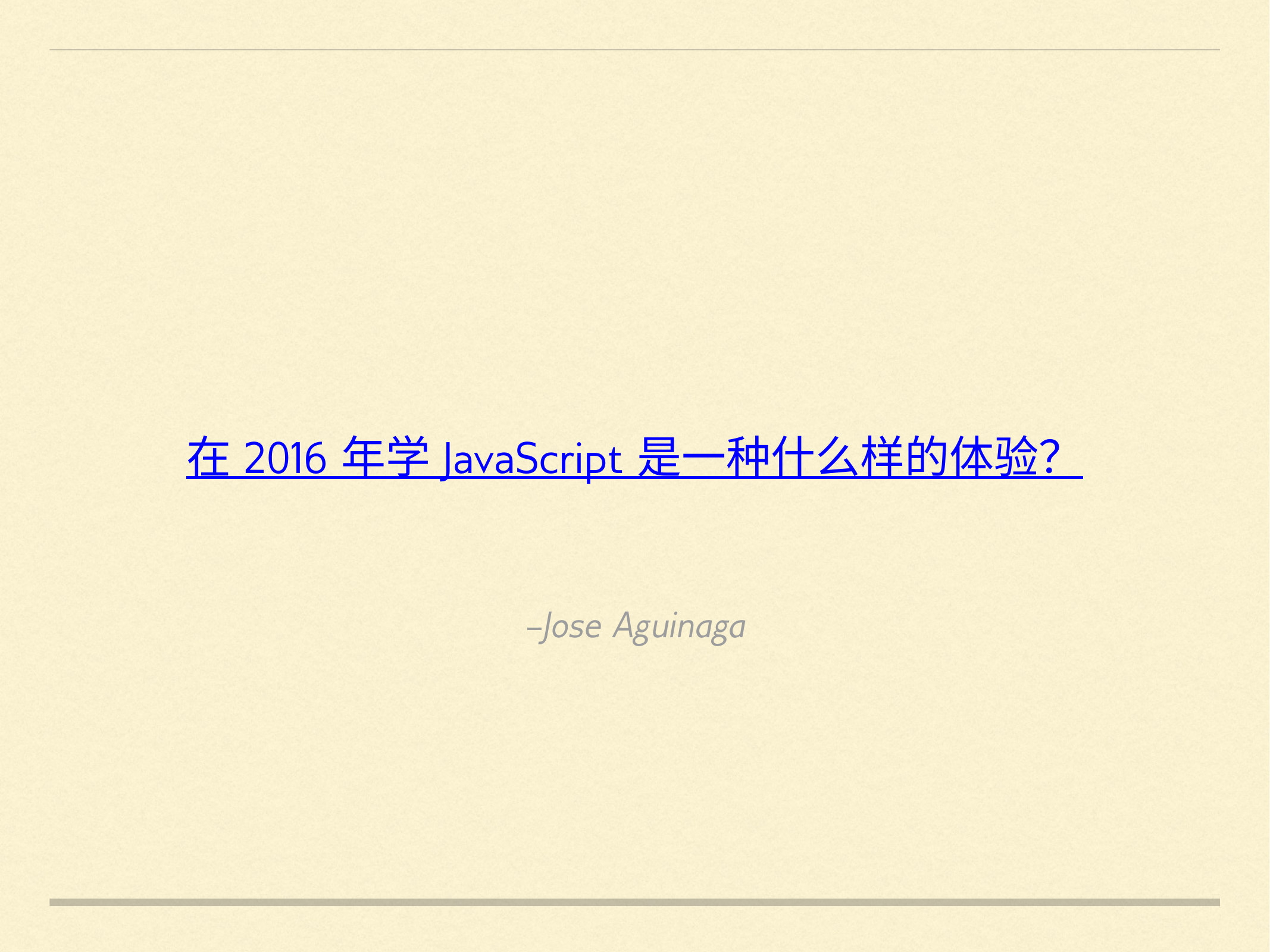

在 2016 年学 JavaScript 是一种什么样的体验？
–Jose Aguinaga